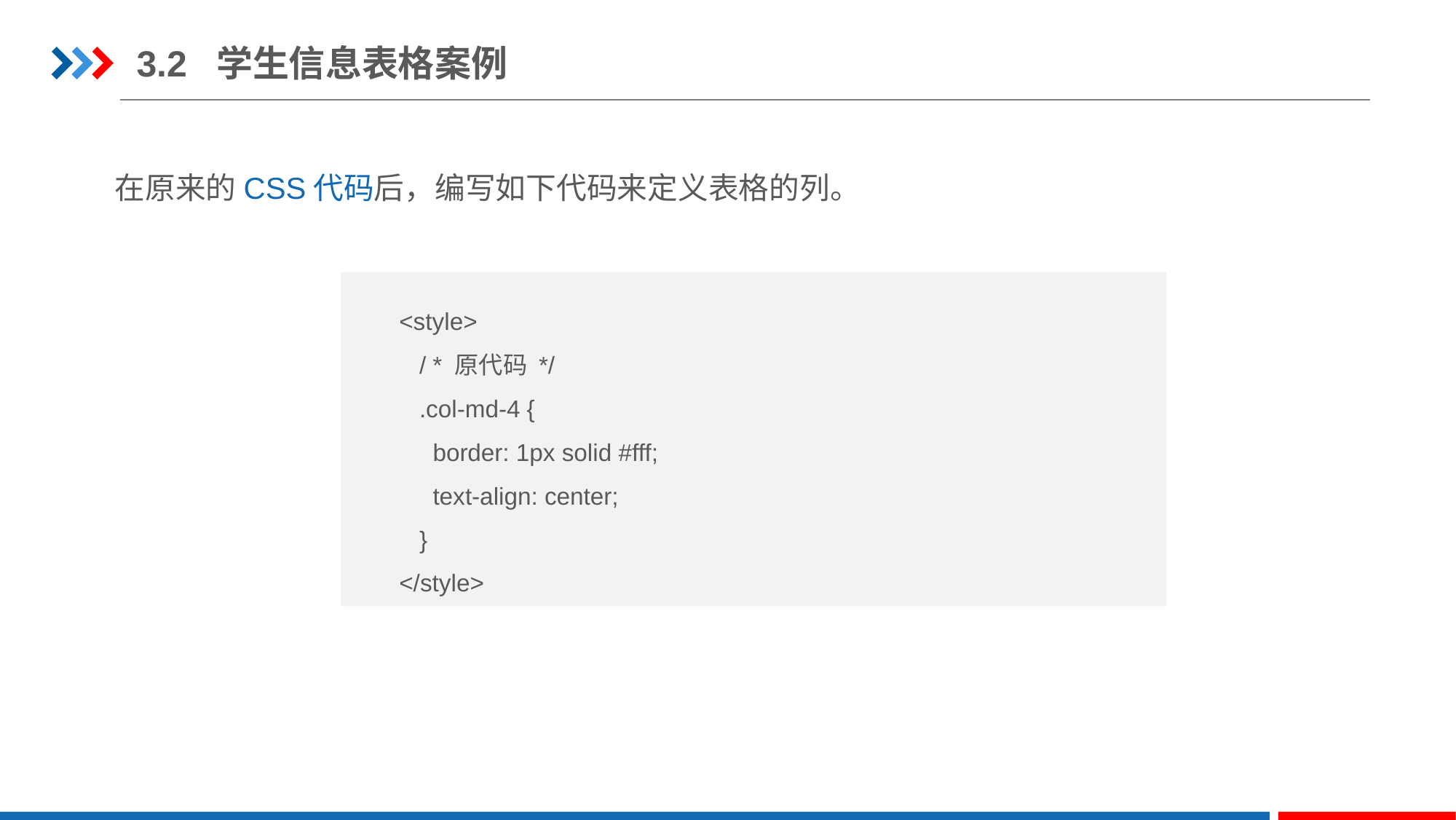

3.2  学生信息表格案例
在原来的CSS代码后，编写如下代码来定义表格的列。

<style>
   / * 原代码 */
   .col-md-4 {
     border: 1px solid #fff;
     text-align: center;
   }
</style>